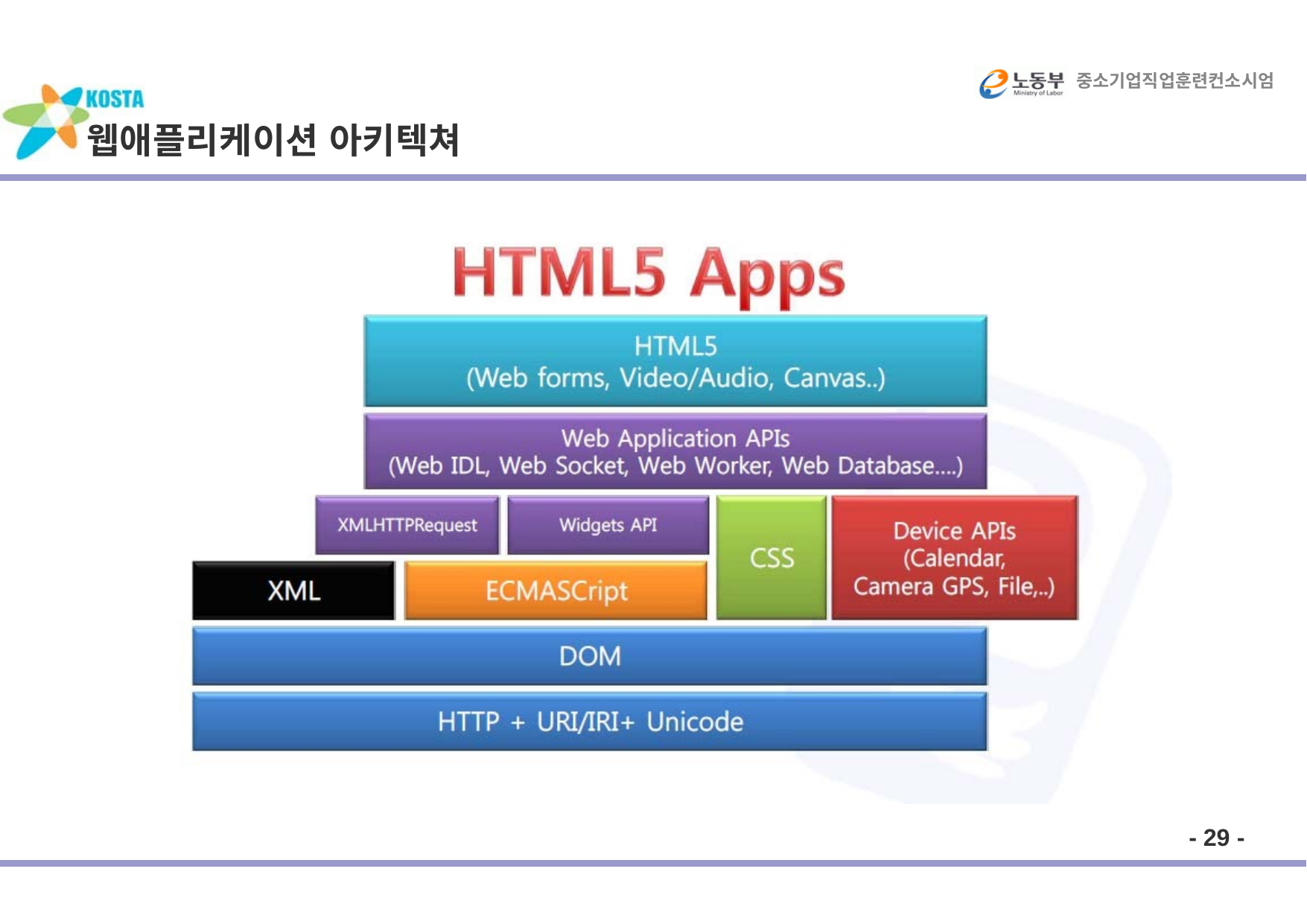

중소기업직업훈련컨소시엄
# 웹애플리케이션 아키텍쳐

- 29 -